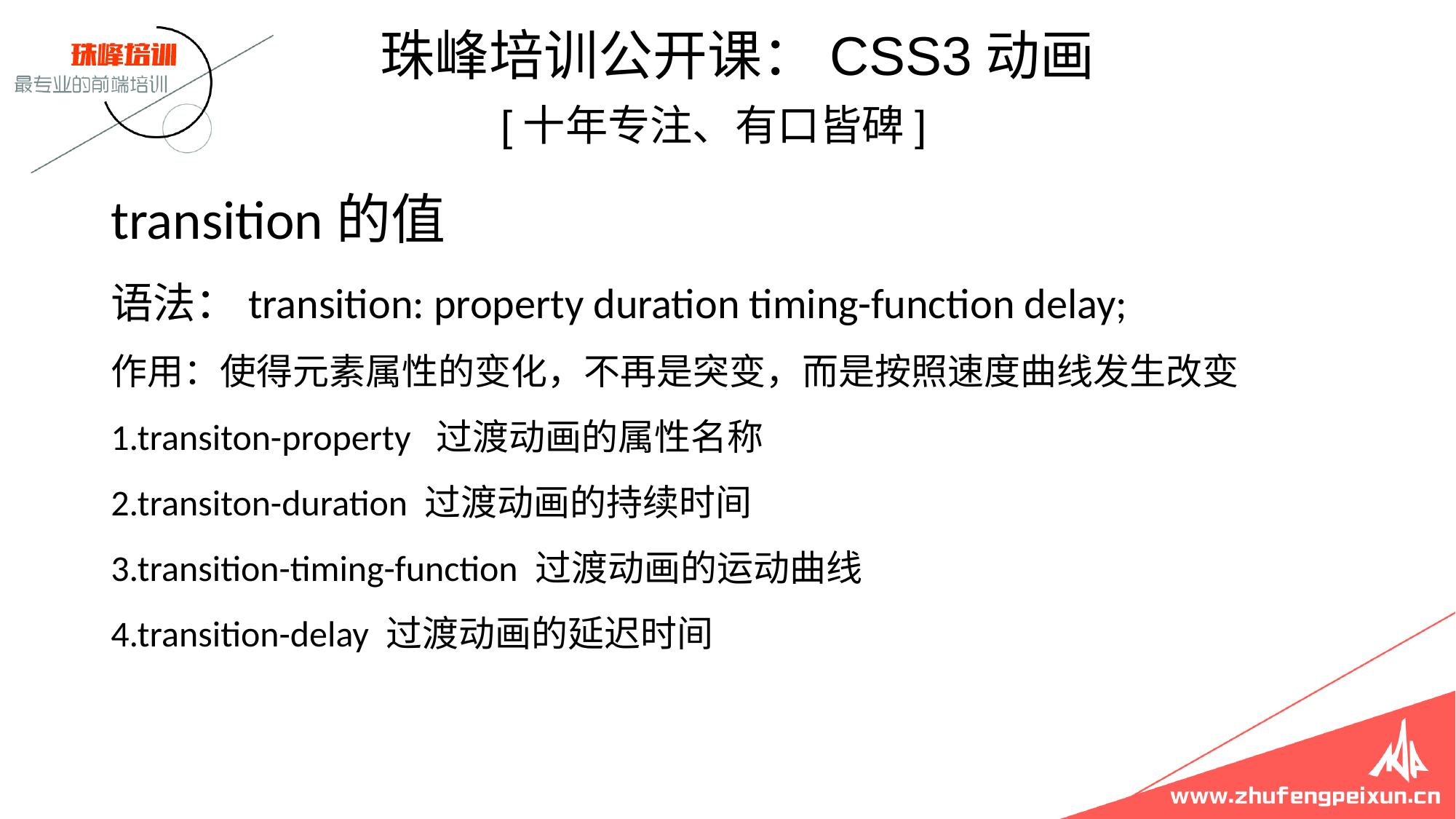

珠峰培训公开课：CSS3动画
        [十年专注、有口皆碑]
transition的值
语法：transition: property duration timing-function delay;
作用：使得元素属性的变化，不再是突变，而是按照速度曲线发生改变
1.transiton-property  过渡动画的属性名称
2.transiton-duration 过渡动画的持续时间
3.transition-timing-function 过渡动画的运动曲线
4.transition-delay 过渡动画的延迟时间